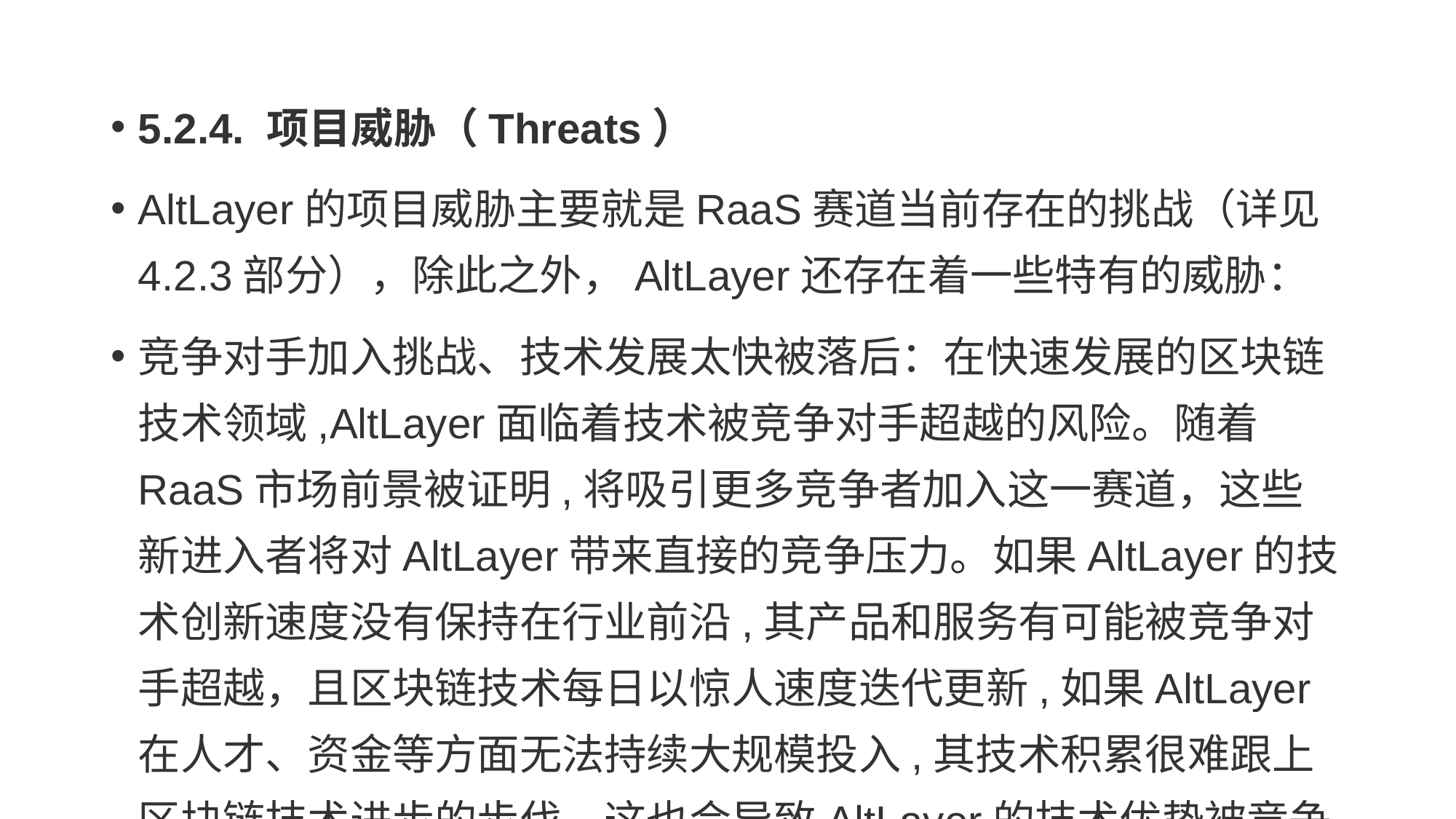

5.2.4. 项目威胁（Threats）
AltLayer的项目威胁主要就是RaaS赛道当前存在的挑战（详见4.2.3部分），除此之外，AltLayer还存在着一些特有的威胁：
竞争对手加入挑战、技术发展太快被落后：在快速发展的区块链技术领域,AltLayer面临着技术被竞争对手超越的风险。随着RaaS市场前景被证明,将吸引更多竞争者加入这一赛道，这些新进入者将对AltLayer带来直接的竞争压力。如果AltLayer的技术创新速度没有保持在行业前沿,其产品和服务有可能被竞争对手超越，且区块链技术每日以惊人速度迭代更新,如果AltLayer在人才、资金等方面无法持续大规模投入,其技术积累很难跟上区块链技术进步的步伐，这也会导致AltLayer的技术优势被竞争对手追赶乃至超越。
安全和技术漏洞威胁和商业模式验证威胁：AltLayer 的 RaaS 协议涉及到多种技术层面和业务场景，可能会遇到一些技术难题和安全风险，如果产生安全和技术漏洞,可能会造成用户资产损失或被黑客利用，其RaaS 协议还需要经过充分的测试和验证，才能证明其可行性和可靠。同时，如果AltLayer无法快速扩大用户规模,增长率放缓,其商业模式无法被验证,代币需求也会受到影响，面对各类竞争对手,AltLayer需要不断拓展应用场景,持续吸引用户。